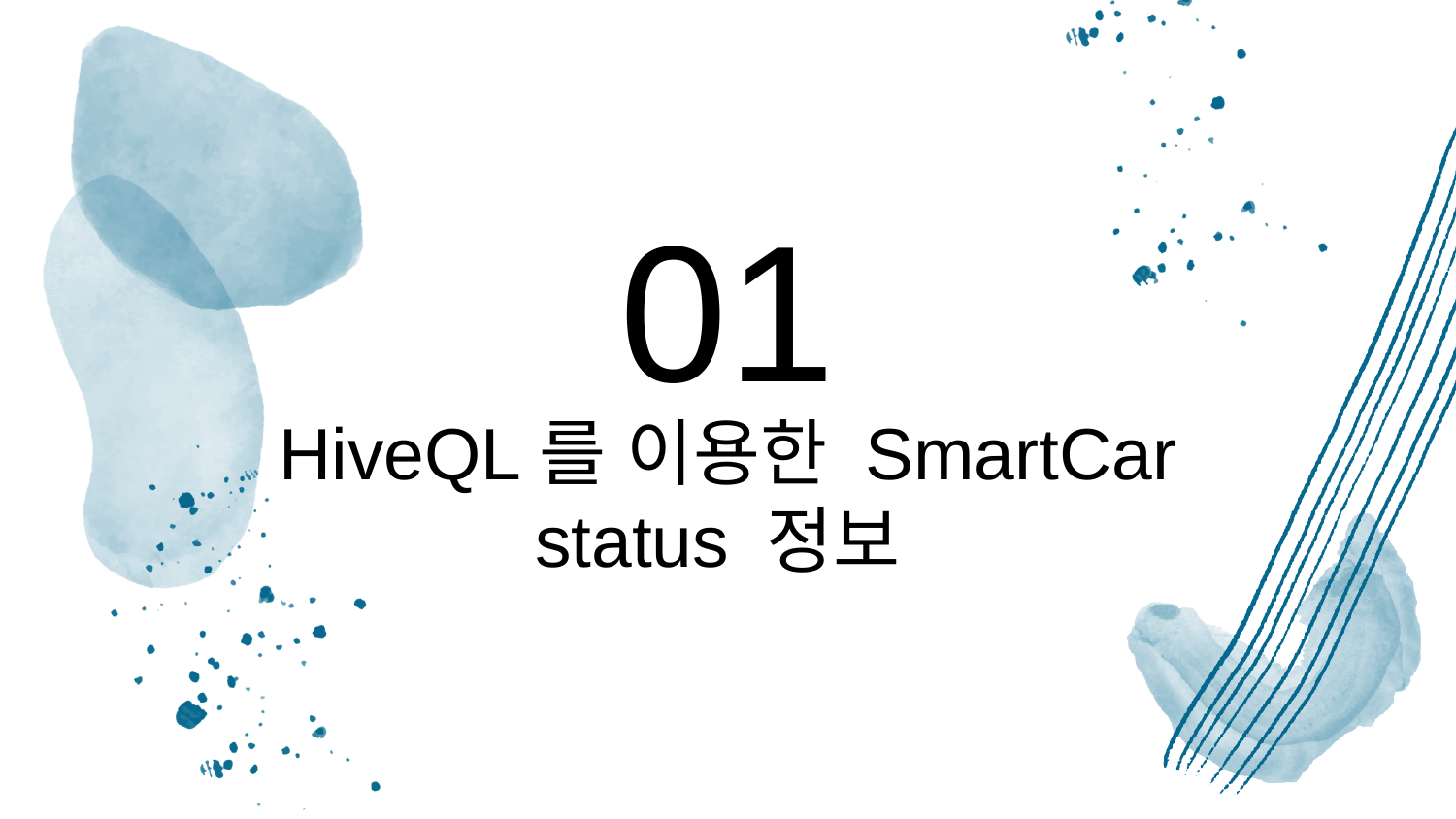

01
# HiveQL를 이용한 SmartCar status 정보